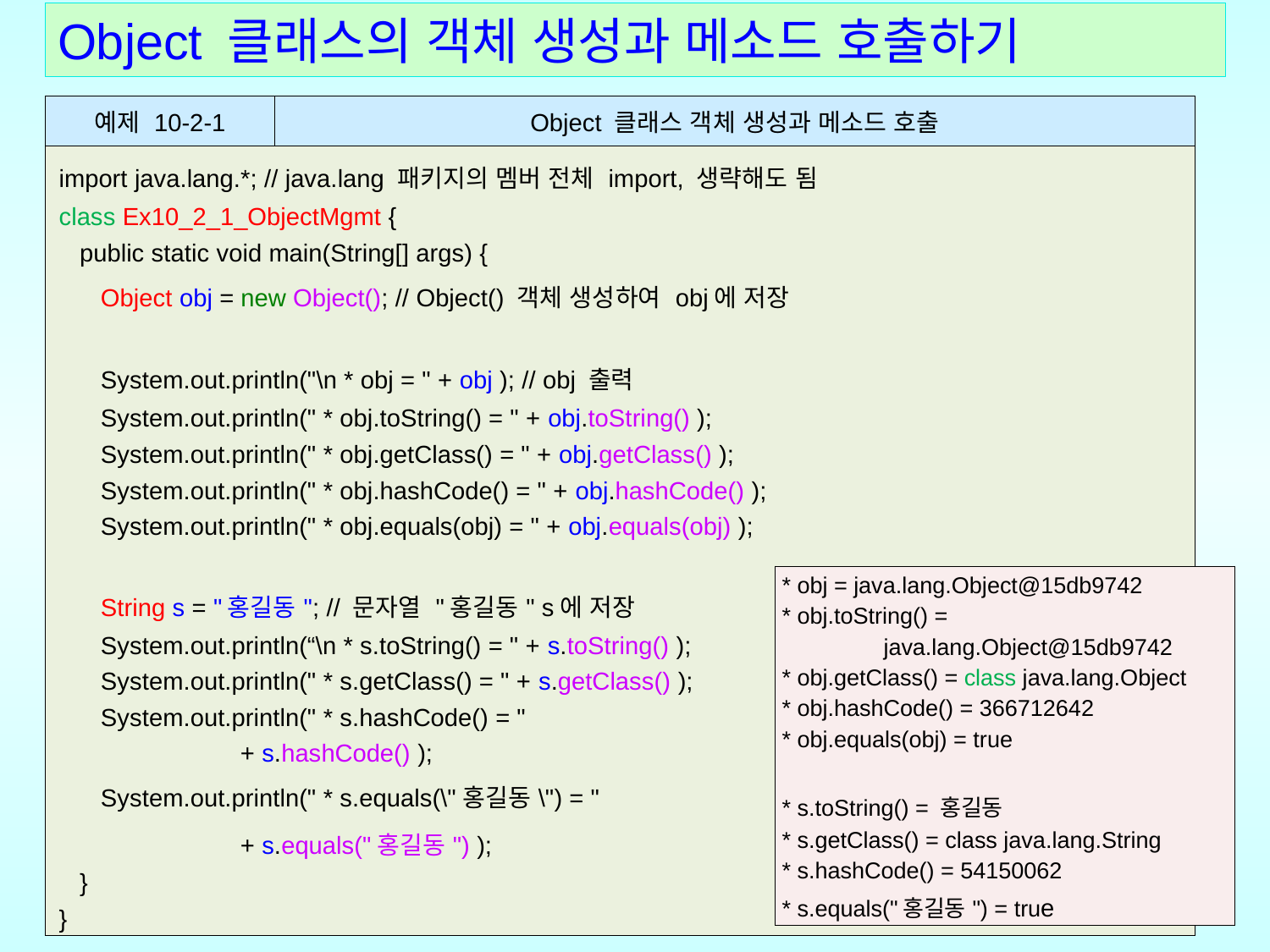

# Object 클래스의 객체 생성과 메소드 호출하기
| 예제 10-2-1 | Object 클래스 객체 생성과 메소드 호출 |
| --- | --- |
| import java.lang.\*; // java.lang 패키지의 멤버 전체 import, 생략해도 됨 class Ex10\_2\_1\_ObjectMgmt { public static void main(String[] args) { Object obj = new Object(); // Object() 객체 생성하여 obj에 저장 System.out.println("\n \* obj = " + obj ); // obj 출력 System.out.println(" \* obj.toString() = " + obj.toString() ); System.out.println(" \* obj.getClass() = " + obj.getClass() ); System.out.println(" \* obj.hashCode() = " + obj.hashCode() ); System.out.println(" \* obj.equals(obj) = " + obj.equals(obj) ); String s = "홍길동"; // 문자열 "홍길동" s에 저장 System.out.println(“\n \* s.toString() = " + s.toString() ); System.out.println(" \* s.getClass() = " + s.getClass() ); System.out.println(" \* s.hashCode() = " + s.hashCode() ); System.out.println(" \* s.equals(\"홍길동\") = " + s.equals("홍길동") ); } } |  |
| \* obj = java.lang.Object@15db9742 \* obj.toString() = java.lang.Object@15db9742 \* obj.getClass() = class java.lang.Object \* obj.hashCode() = 366712642 \* obj.equals(obj) = true \* s.toString() = 홍길동 \* s.getClass() = class java.lang.String \* s.hashCode() = 54150062 \* s.equals("홍길동") = true |
| --- |